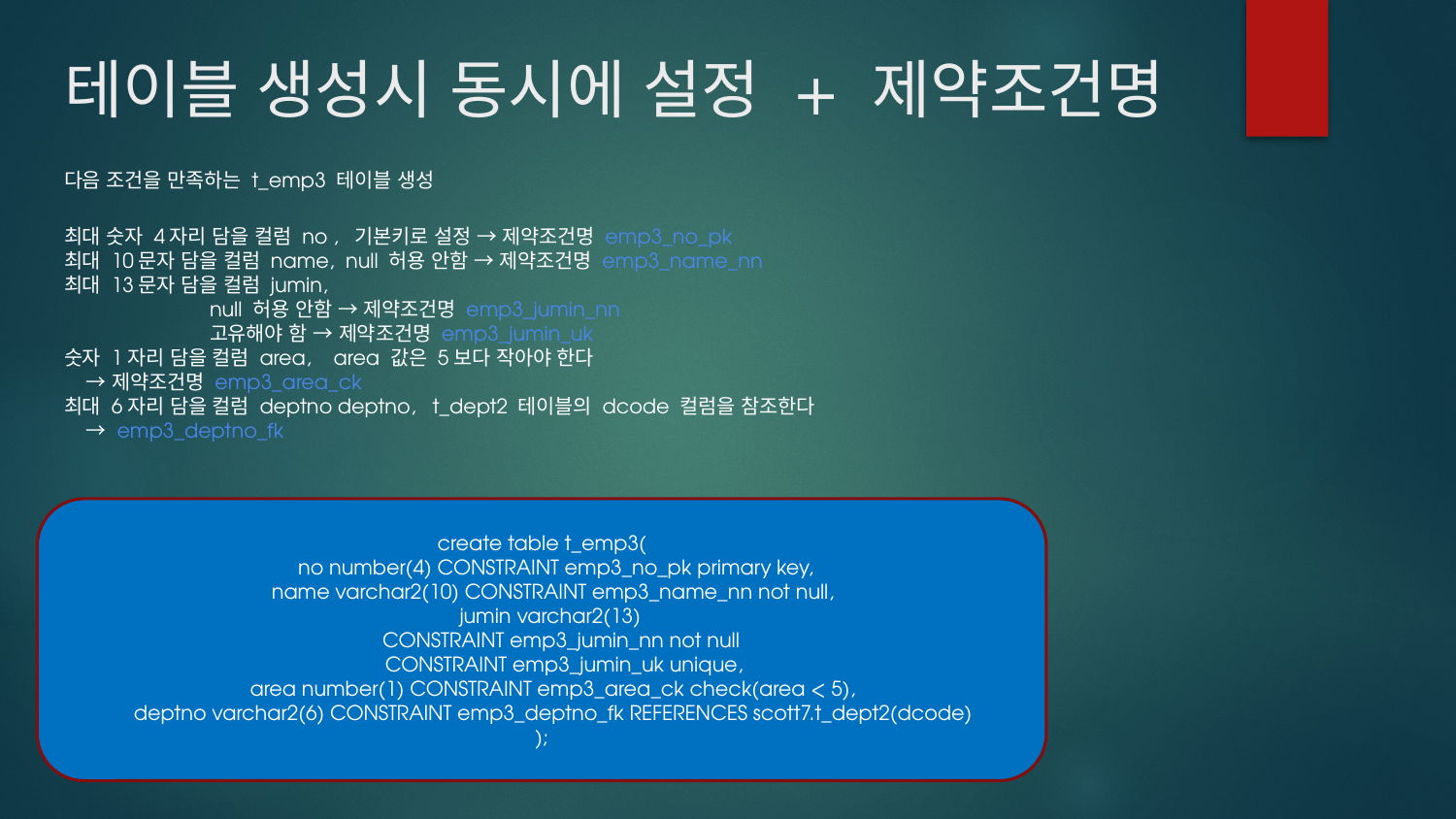

# 테이블 생성시 동시에 설정 + 제약조건명
다음 조건을 만족하는 t_emp3 테이블 생성
최대 숫자 4자리 담을 컬럼 no ,  기본키로 설정 → 제약조건명 emp3_no_pk
최대 10문자 담을 컬럼 name,  null 허용 안함 → 제약조건명 emp3_name_nn
최대 13문자 담을 컬럼 jumin,
	null 허용 안함 → 제약조건명 emp3_jumin_nn
	고유해야 함 → 제약조건명 emp3_jumin_uk
숫자 1자리 담을 컬럼 area,    area 값은 5보다 작아야 한다
    → 제약조건명 emp3_area_ck
최대 6자리 담을 컬럼 deptno deptno,   t_dept2 테이블의 dcode 컬럼을 참조한다
    → emp3_deptno_fk

create table t_emp3(
     no number(4) CONSTRAINT emp3_no_pk primary key,
    name varchar2(10) CONSTRAINT emp3_name_nn not null,
    jumin varchar2(13)
        CONSTRAINT emp3_jumin_nn not null
        CONSTRAINT emp3_jumin_uk unique,
    area number(1) CONSTRAINT emp3_area_ck check(area < 5),
    deptno varchar2(6) CONSTRAINT emp3_deptno_fk REFERENCES scott7.t_dept2(dcode)
);